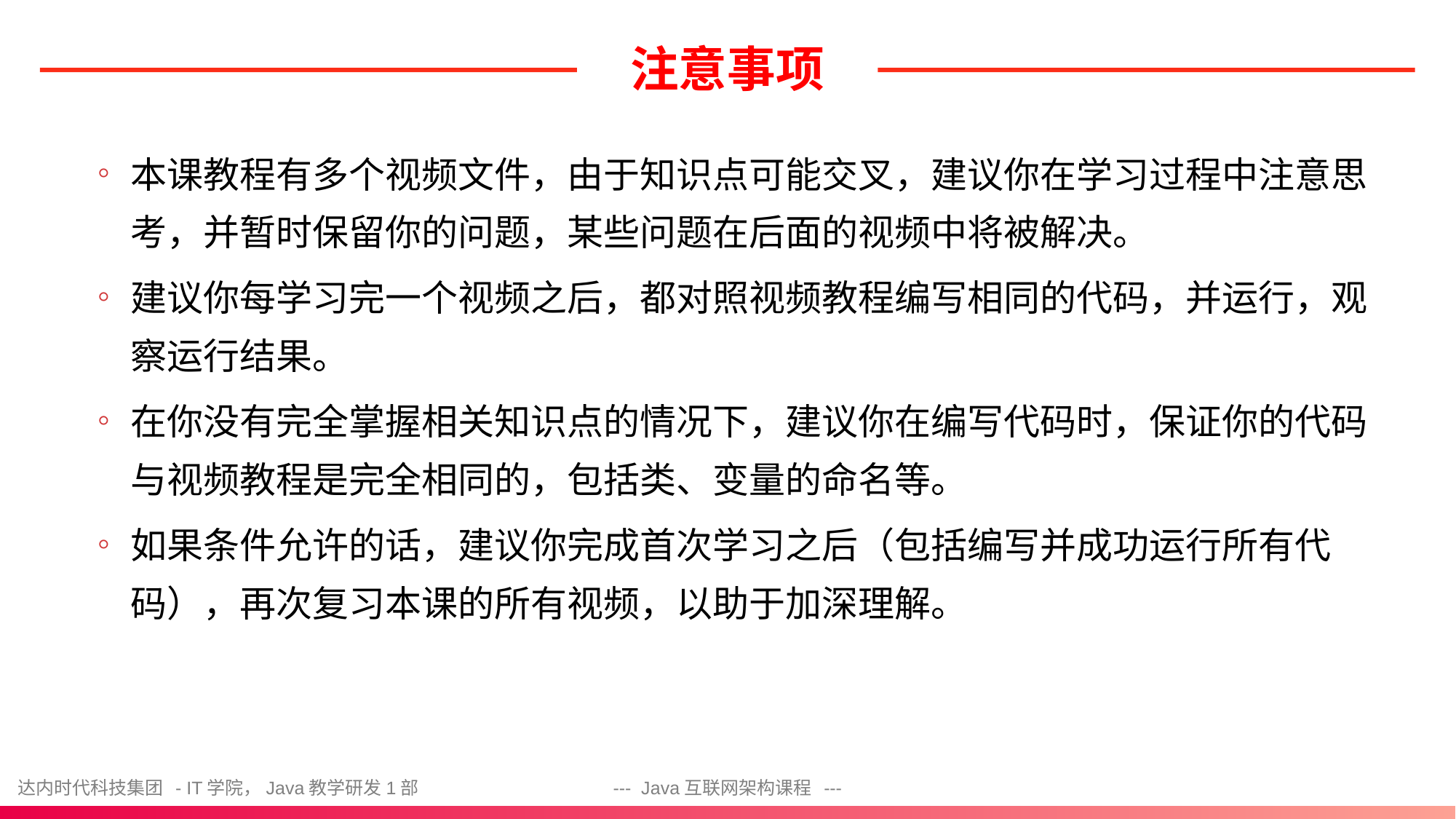

本课教程有多个视频文件，由于知识点可能交叉，建议你在学习过程中注意思考，并暂时保留你的问题，某些问题在后面的视频中将被解决。
建议你每学习完一个视频之后，都对照视频教程编写相同的代码，并运行，观察运行结果。
在你没有完全掌握相关知识点的情况下，建议你在编写代码时，保证你的代码与视频教程是完全相同的，包括类、变量的命名等。
如果条件允许的话，建议你完成首次学习之后（包括编写并成功运行所有代码），再次复习本课的所有视频，以助于加深理解。